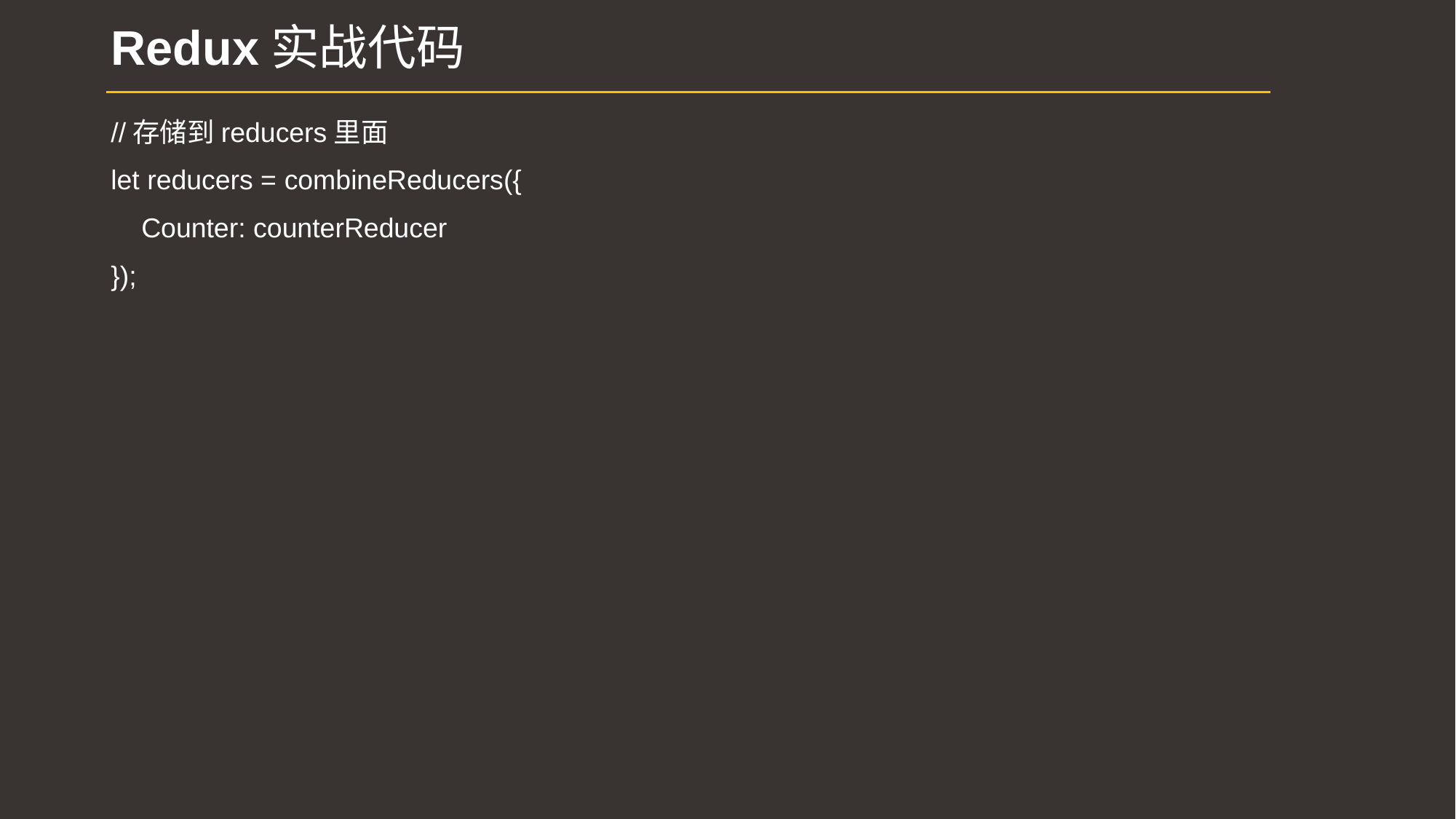

# Redux实战代码
//存储到reducers里面
let reducers = combineReducers({
    Counter: counterReducer
});